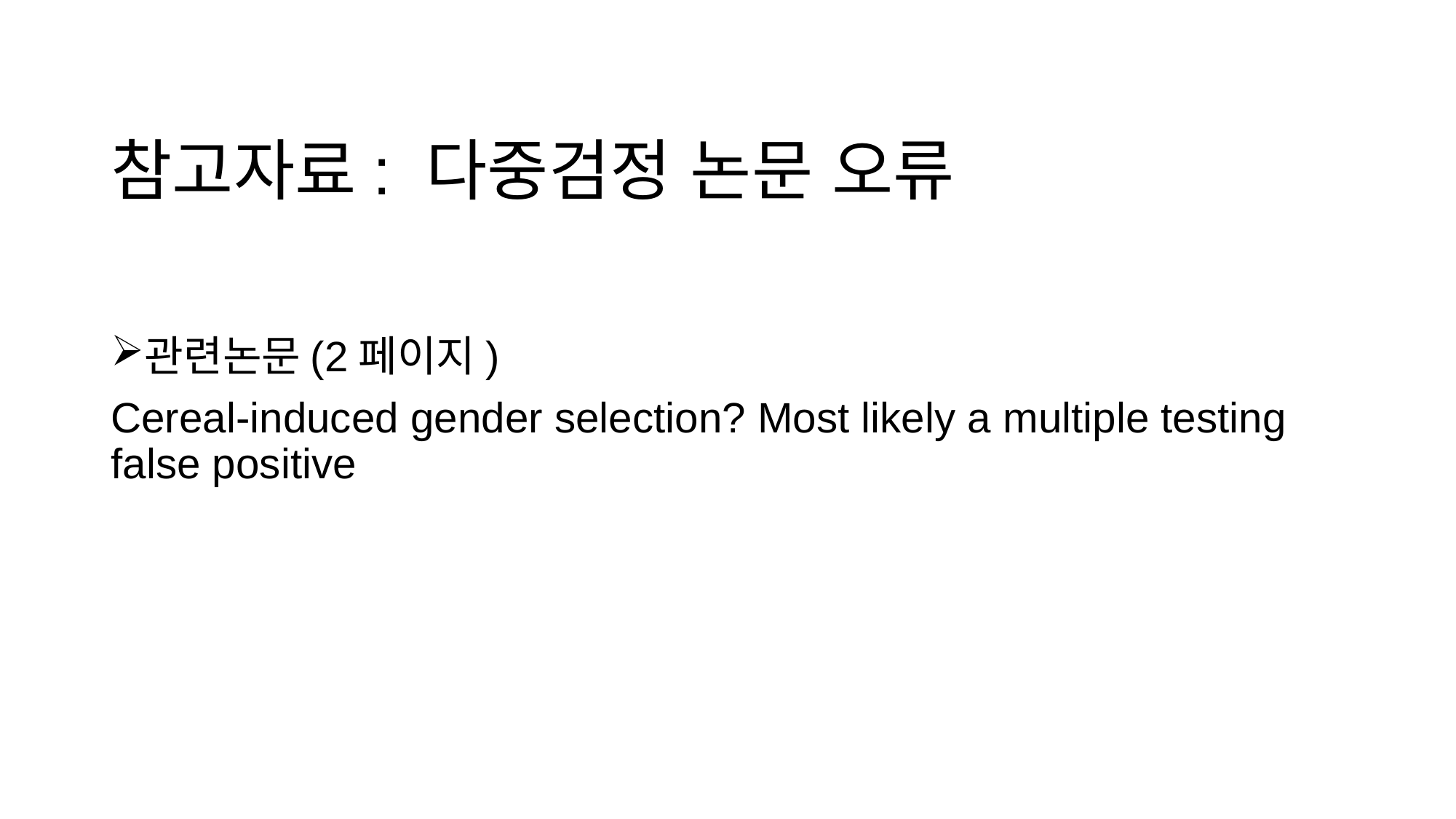

# 참고자료: 다중검정 논문 오류
관련논문(2페이지)
Cereal-induced gender selection? Most likely a multiple testing false positive